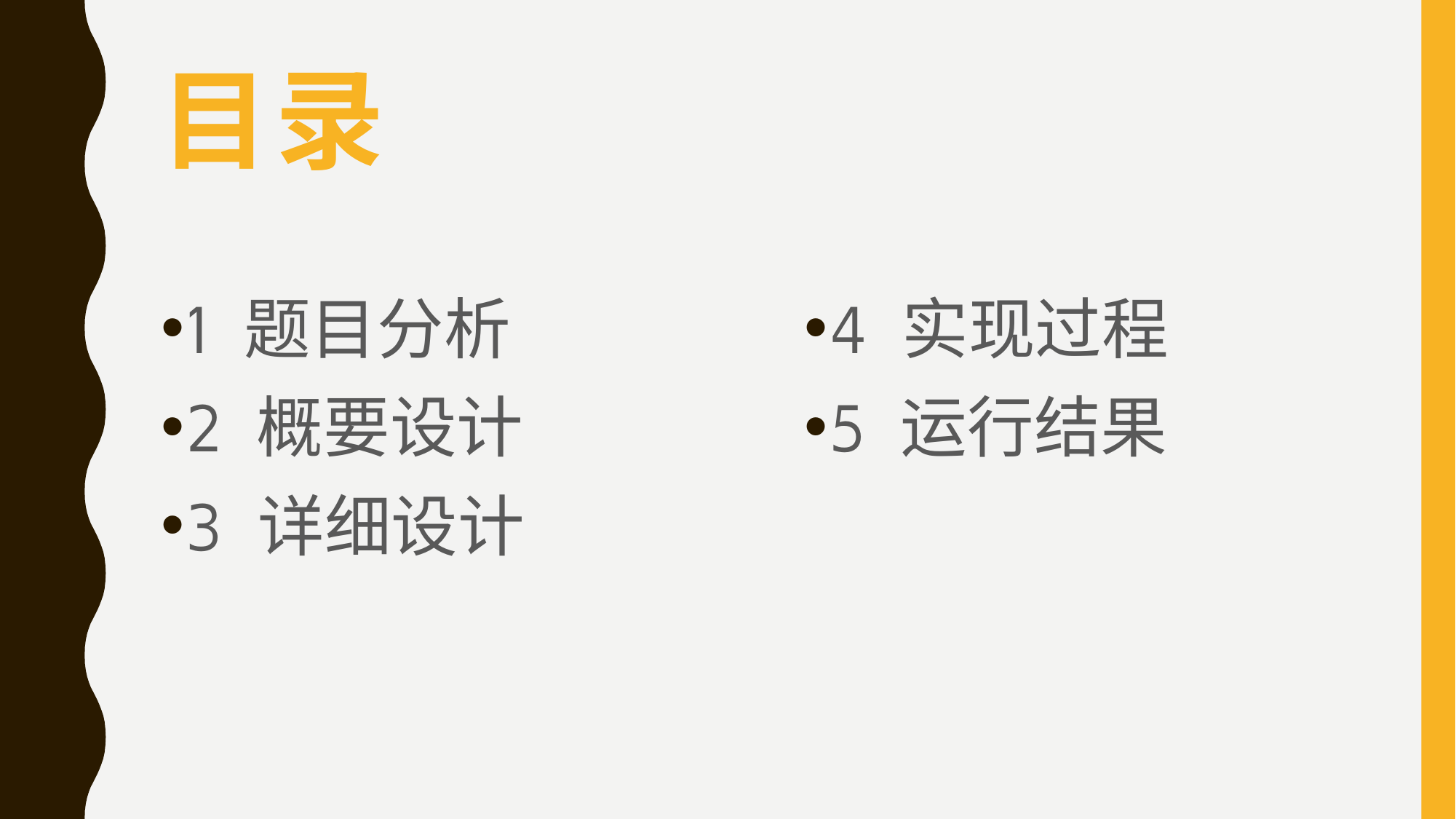

# 目录
1 题目分析
2 概要设计
3 详细设计
4 实现过程
5 运行结果